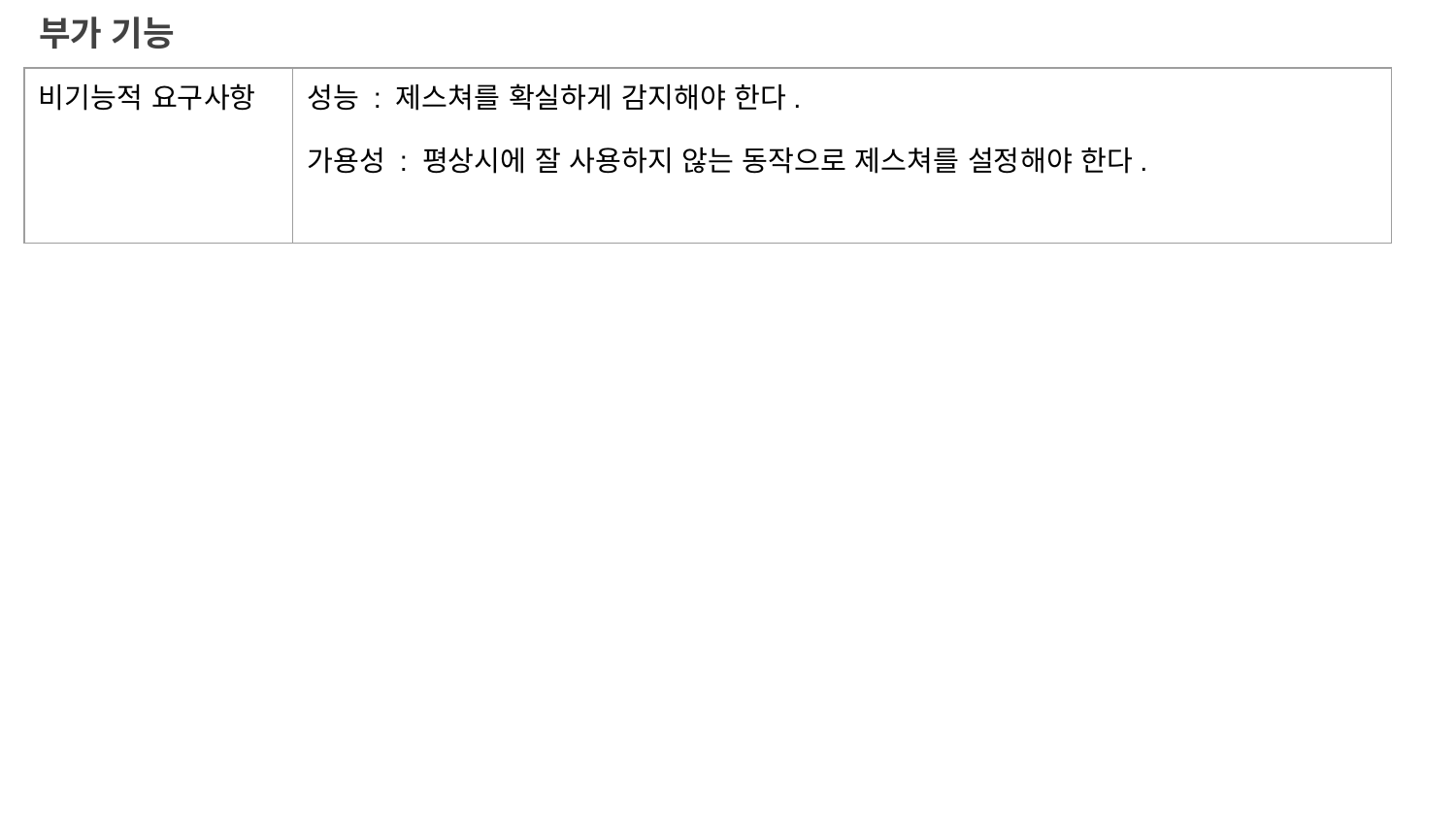

# 부가 기능
| 비기능적 요구사항 | 성능 : 제스쳐를 확실하게 감지해야 한다. 가용성 : 평상시에 잘 사용하지 않는 동작으로 제스쳐를 설정해야 한다. |
| --- | --- |